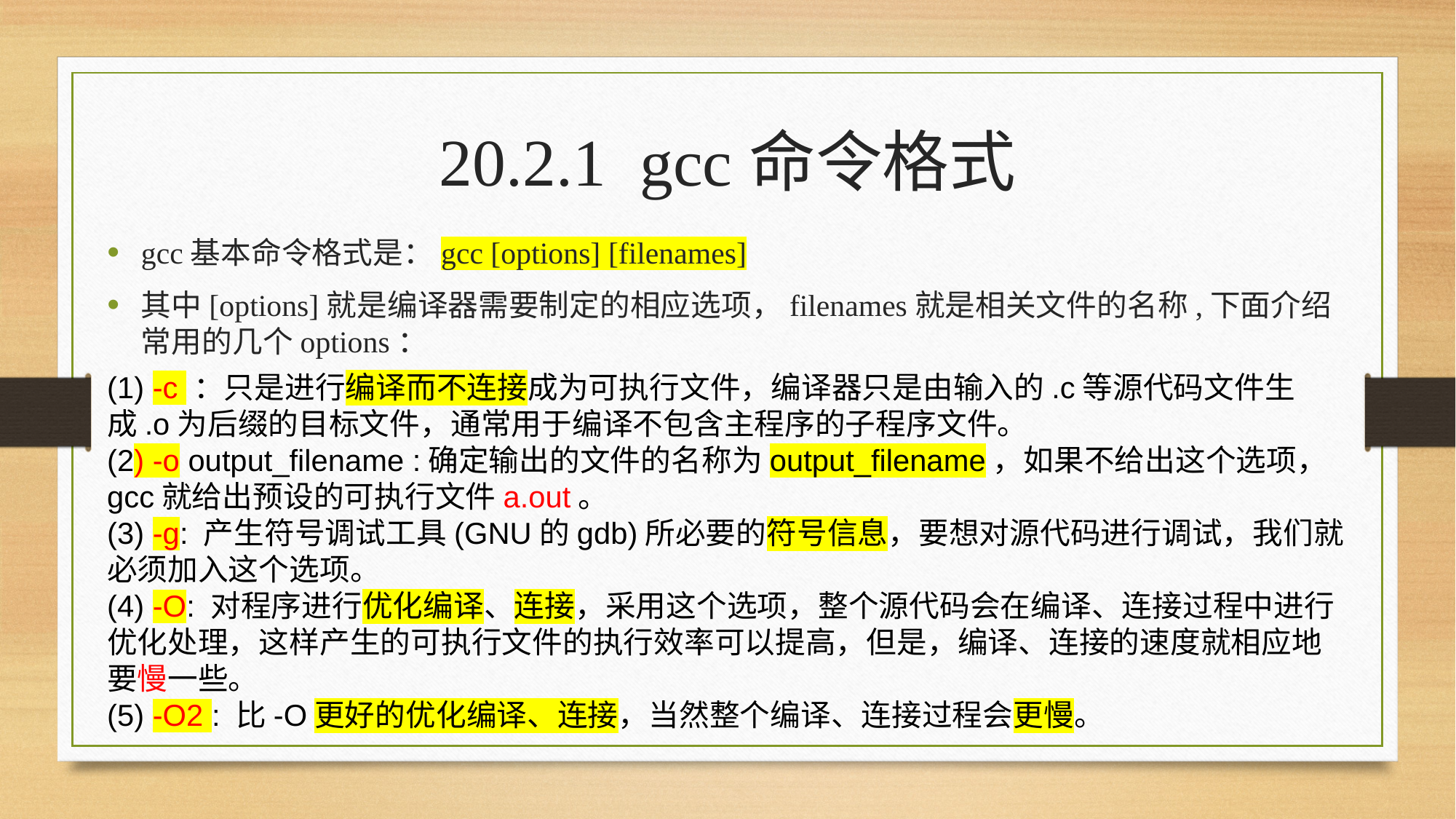

20.2.1  gcc命令格式
gcc基本命令格式是：gcc [options] [filenames]
其中[options]就是编译器需要制定的相应选项，filenames就是相关文件的名称,下面介绍常用的几个options：
(1) -c ：只是进行编译而不连接成为可执行文件，编译器只是由输入的.c等源代码文件生成.o为后缀的目标文件，通常用于编译不包含主程序的子程序文件。
(2) -o output_filename :确定输出的文件的名称为output_filename，如果不给出这个选项，gcc就给出预设的可执行文件a.out。
(3) -g: 产生符号调试工具(GNU的gdb)所必要的符号信息，要想对源代码进行调试，我们就必须加入这个选项。
(4) -O: 对程序进行优化编译、连接，采用这个选项，整个源代码会在编译、连接过程中进行优化处理，这样产生的可执行文件的执行效率可以提高，但是，编译、连接的速度就相应地要慢一些。
(5) -O2 : 比-O更好的优化编译、连接，当然整个编译、连接过程会更慢。